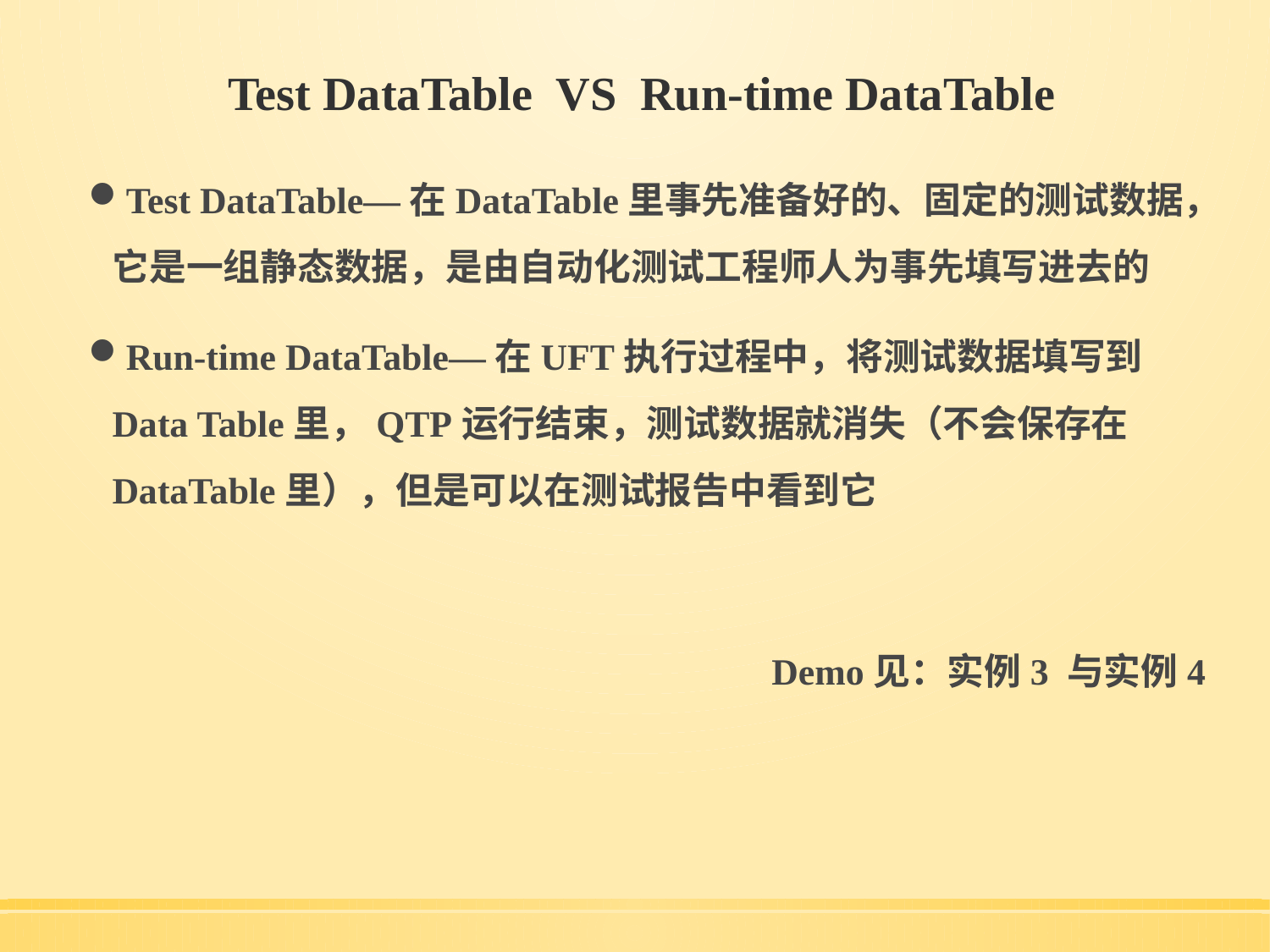

# Test DataTable  VS  Run-time DataTable
Test DataTable—在DataTable里事先准备好的、固定的测试数据，它是一组静态数据，是由自动化测试工程师人为事先填写进去的
Run-time DataTable—在UFT执行过程中，将测试数据填写到Data Table里，QTP运行结束，测试数据就消失（不会保存在DataTable里），但是可以在测试报告中看到它

Demo见：实例3 与实例4